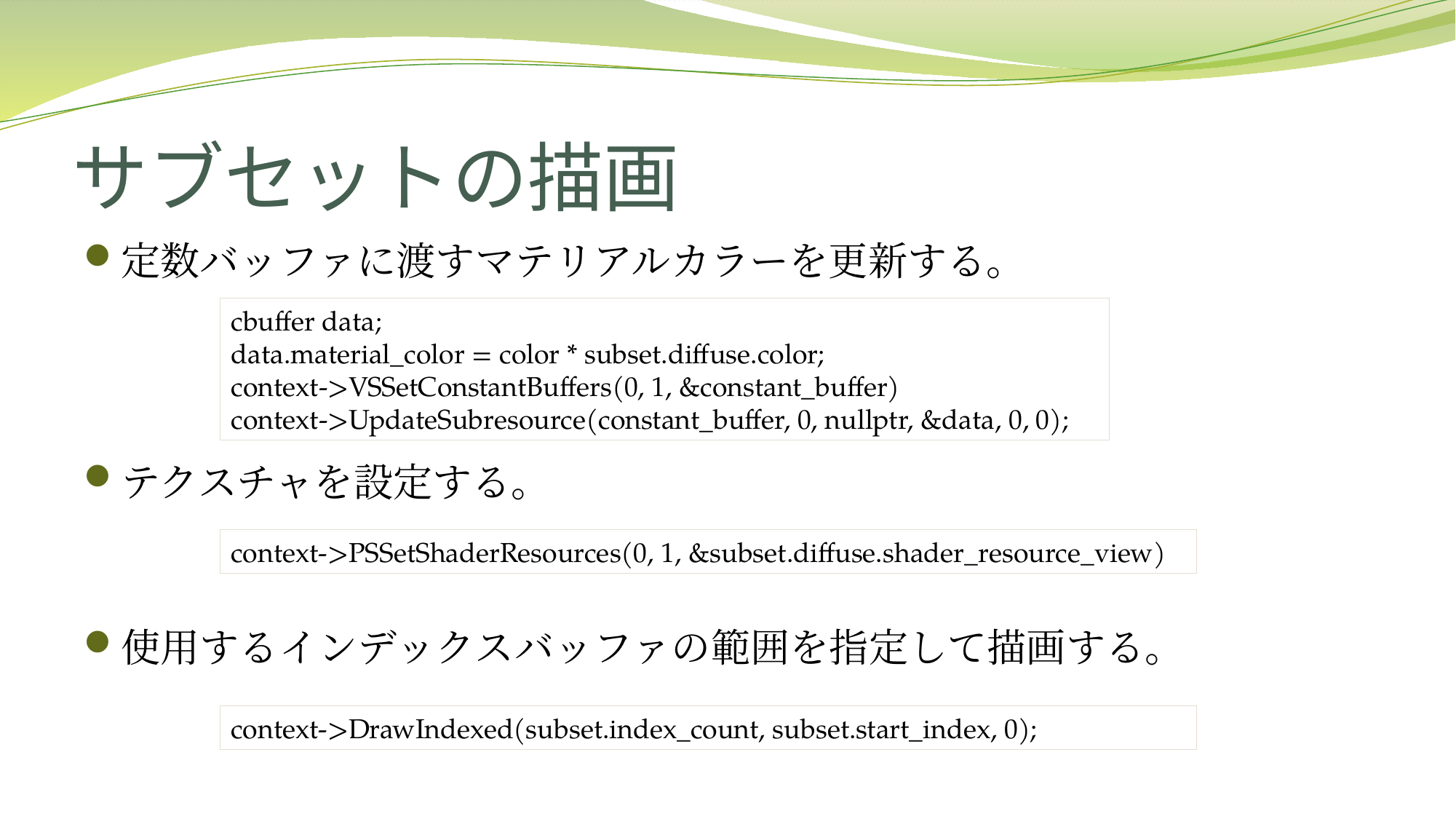

# サブセットの描画
定数バッファに渡すマテリアルカラーを更新する。

テクスチャを設定する。

使用するインデックスバッファの範囲を指定して描画する。
cbuffer data;
data.material_color = color * subset.diffuse.color;
context->VSSetConstantBuffers(0, 1, &constant_buffer)
context->UpdateSubresource(constant_buffer, 0, nullptr, &data, 0, 0);
context->PSSetShaderResources(0, 1, &subset.diffuse.shader_resource_view)
context->DrawIndexed(subset.index_count, subset.start_index, 0);